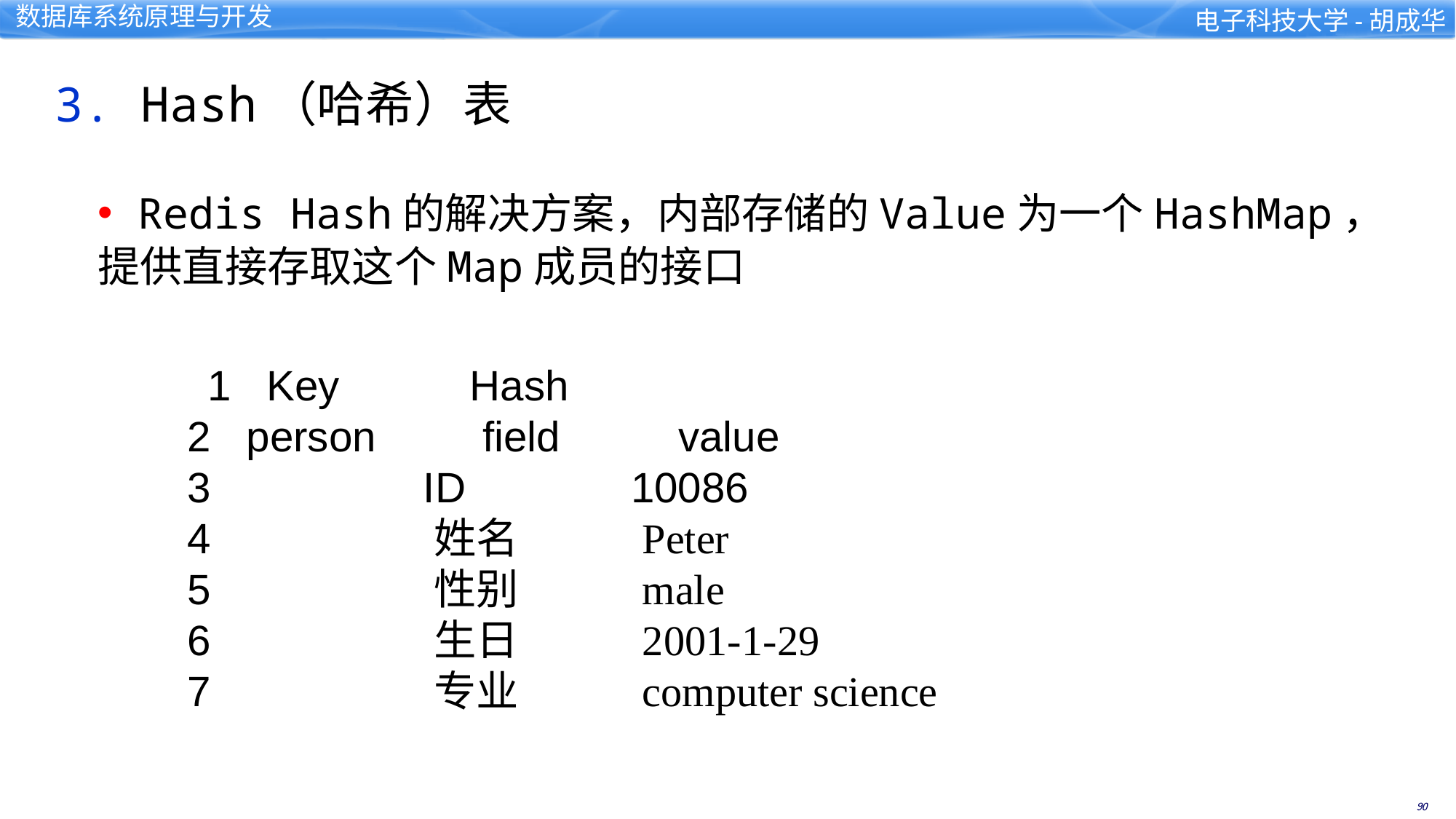

3. Hash（哈希）表
 Redis Hash的解决方案，内部存储的Value为一个HashMap，提供直接存取这个Map成员的接口

1   Key           Hash
 2   person         field          value
 3                  ID              10086
 4                  姓名            Peter
 5                  性别            male
 6                  生日            2001-1-29
 7                  专业            computer science